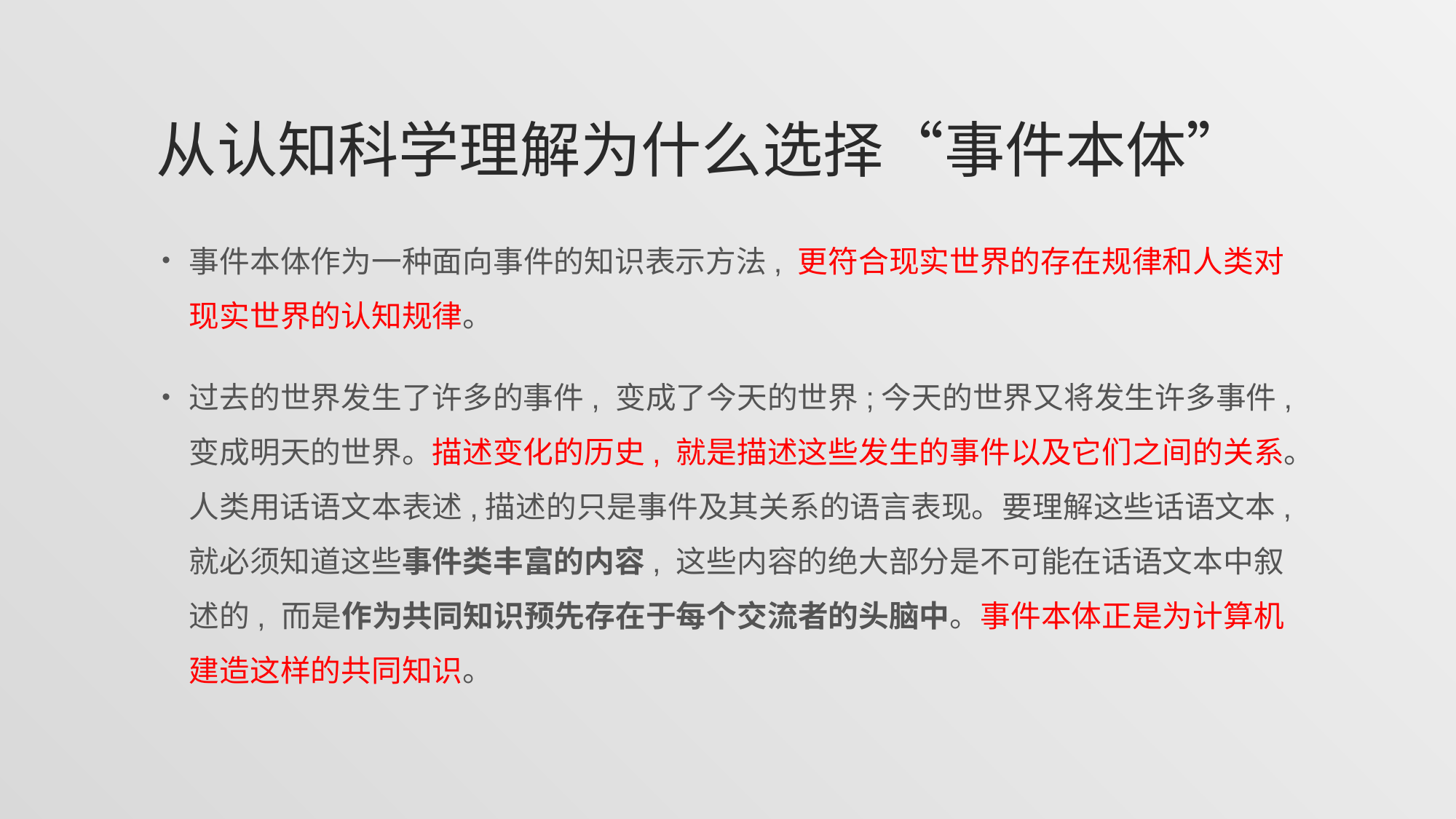

# 从认知科学理解为什么选择“事件本体”
事件本体作为一种面向事件的知识表示方法, 更符合现实世界的存在规律和人类对现实世界的认知规律。
过去的世界发生了许多的事件, 变成了今天的世界;今天的世界又将发生许多事件, 变成明天的世界。描述变化的历史, 就是描述这些发生的事件以及它们之间的关系。人类用话语文本表述,描述的只是事件及其关系的语言表现。要理解这些话语文本, 就必须知道这些事件类丰富的内容, 这些内容的绝大部分是不可能在话语文本中叙述的, 而是作为共同知识预先存在于每个交流者的头脑中。事件本体正是为计算机建造这样的共同知识。